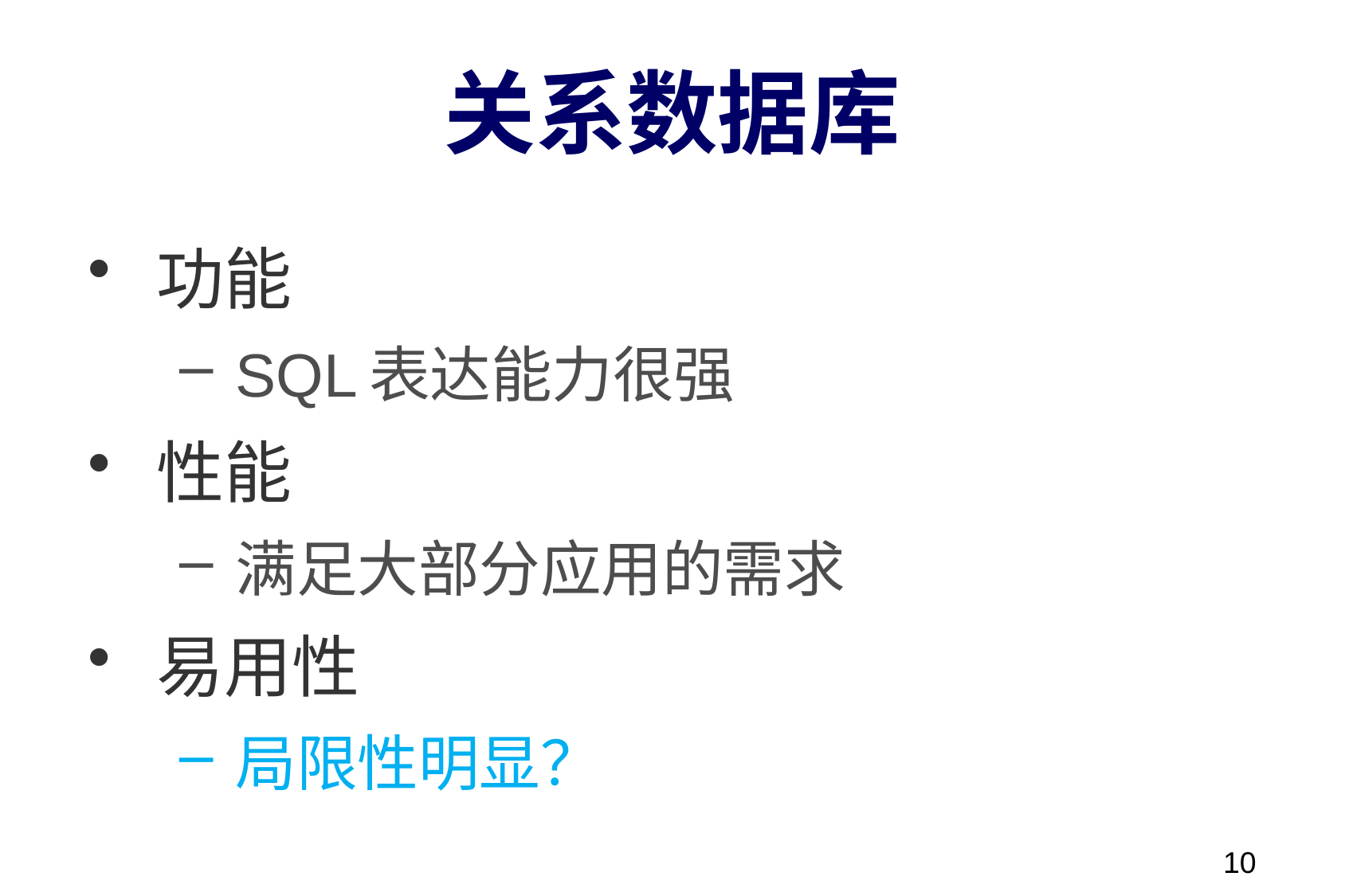

# 关系数据库
功能
SQL表达能力很强
性能
满足大部分应用的需求
易用性
局限性明显？
10